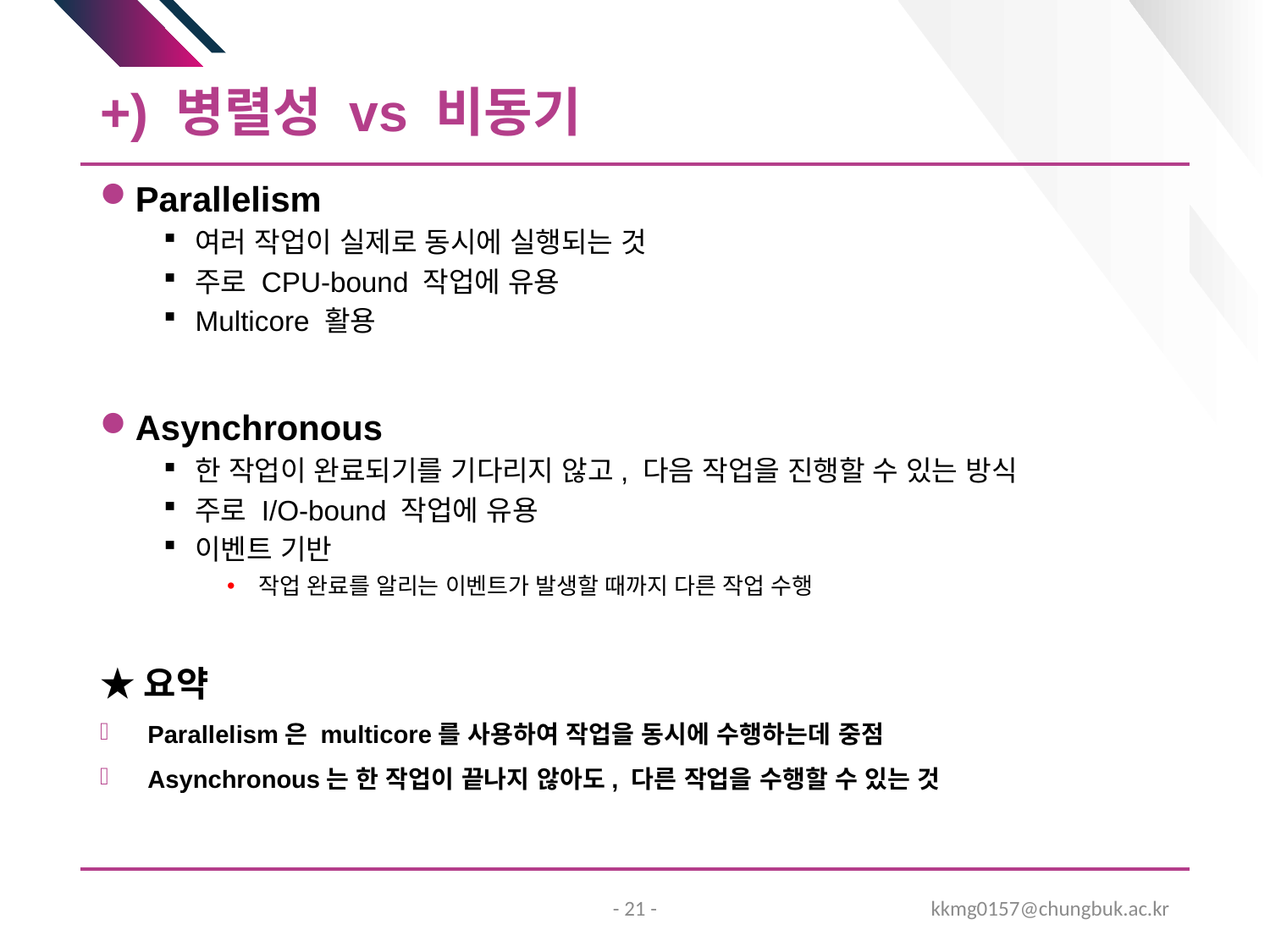

# +) 병렬성 vs 비동기
Parallelism
여러 작업이 실제로 동시에 실행되는 것
주로 CPU-bound 작업에 유용
Multicore 활용

Asynchronous
한 작업이 완료되기를 기다리지 않고, 다음 작업을 진행할 수 있는 방식
주로 I/O-bound 작업에 유용
이벤트 기반
작업 완료를 알리는 이벤트가 발생할 때까지 다른 작업 수행

★요약
Parallelism은 multicore를 사용하여 작업을 동시에 수행하는데 중점
Asynchronous는 한 작업이 끝나지 않아도, 다른 작업을 수행할 수 있는 것
- 21 -
kkmg0157@chungbuk.ac.kr